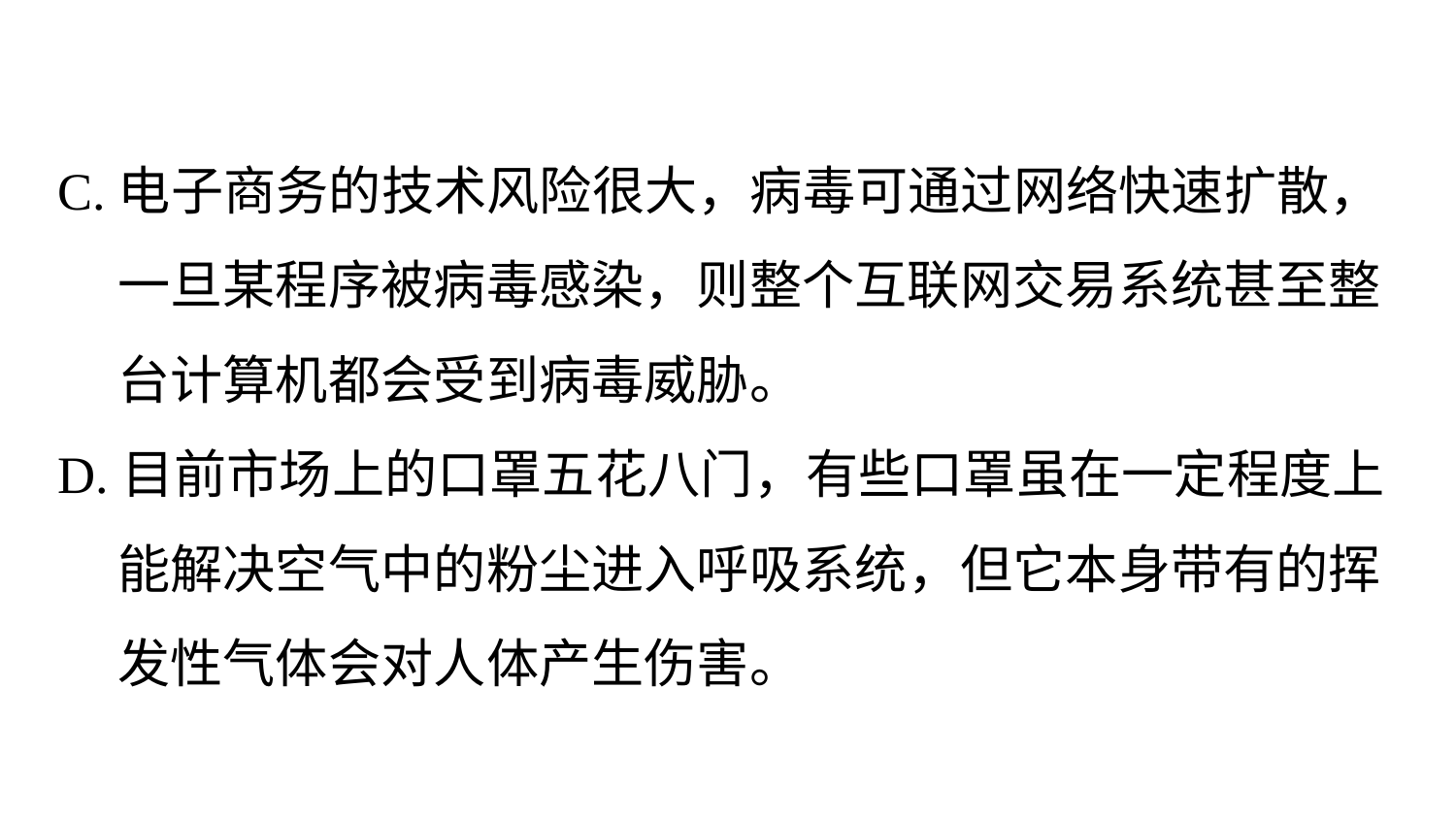

C.电子商务的技术风险很大，病毒可通过网络快速扩散，
    一旦某程序被病毒感染，则整个互联网交易系统甚至整
    台计算机都会受到病毒威胁。
D.目前市场上的口罩五花八门，有些口罩虽在一定程度上
    能解决空气中的粉尘进入呼吸系统，但它本身带有的挥
    发性气体会对人体产生伤害。